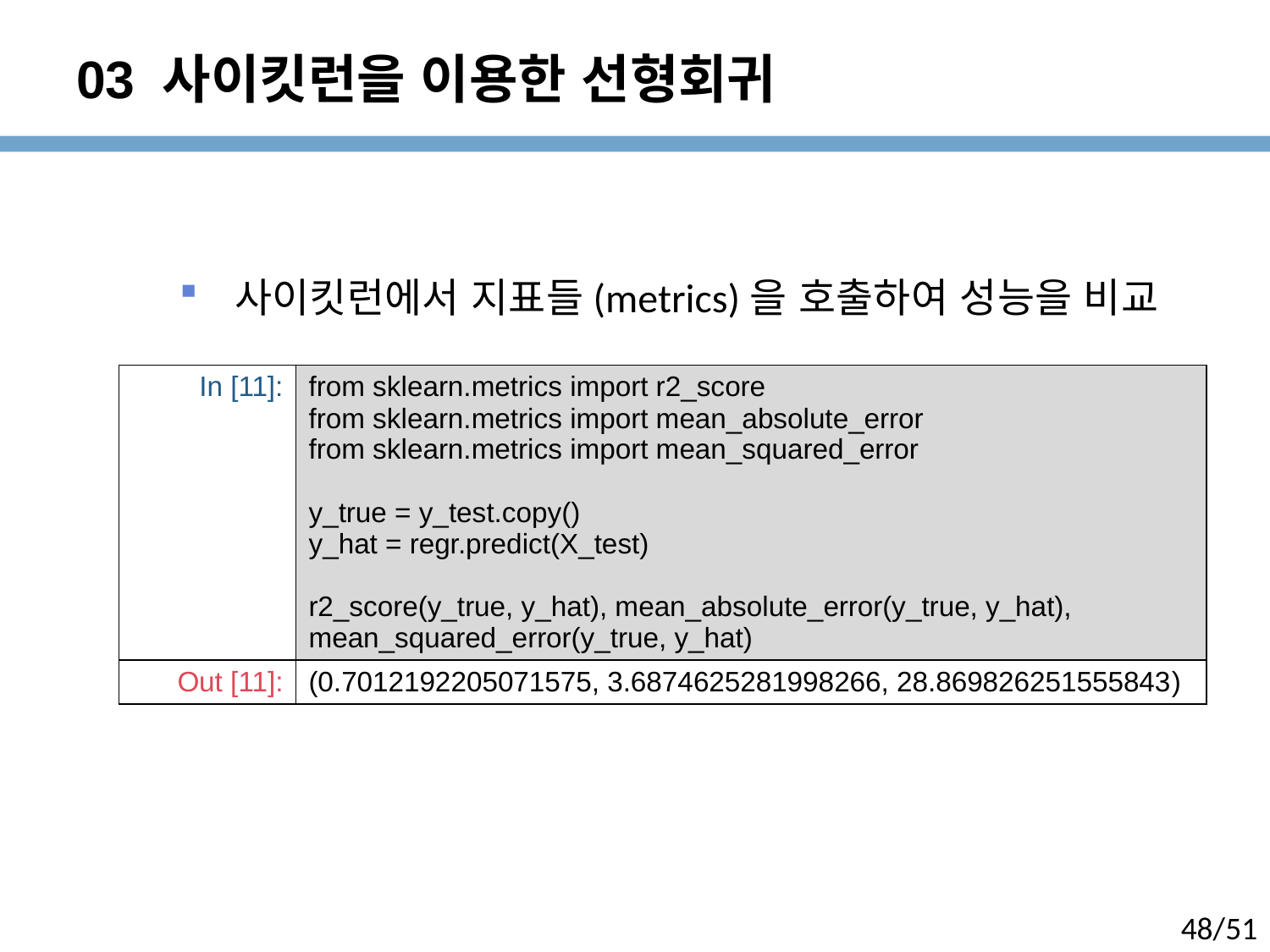

# 03 사이킷런을 이용한 선형회귀

사이킷런에서 지표들(metrics)을 호출하여 성능을 비교

| In [11]: | from sklearn.metrics import r2\_score from sklearn.metrics import mean\_absolute\_error from sklearn.metrics import mean\_squared\_error y\_true = y\_test.copy() y\_hat = regr.predict(X\_test) r2\_score(y\_true, y\_hat), mean\_absolute\_error(y\_true, y\_hat), mean\_squared\_error(y\_true, y\_hat) |
| --- | --- |
| Out [11]: | (0.7012192205071575, 3.6874625281998266, 28.869826251555843) |
48/51